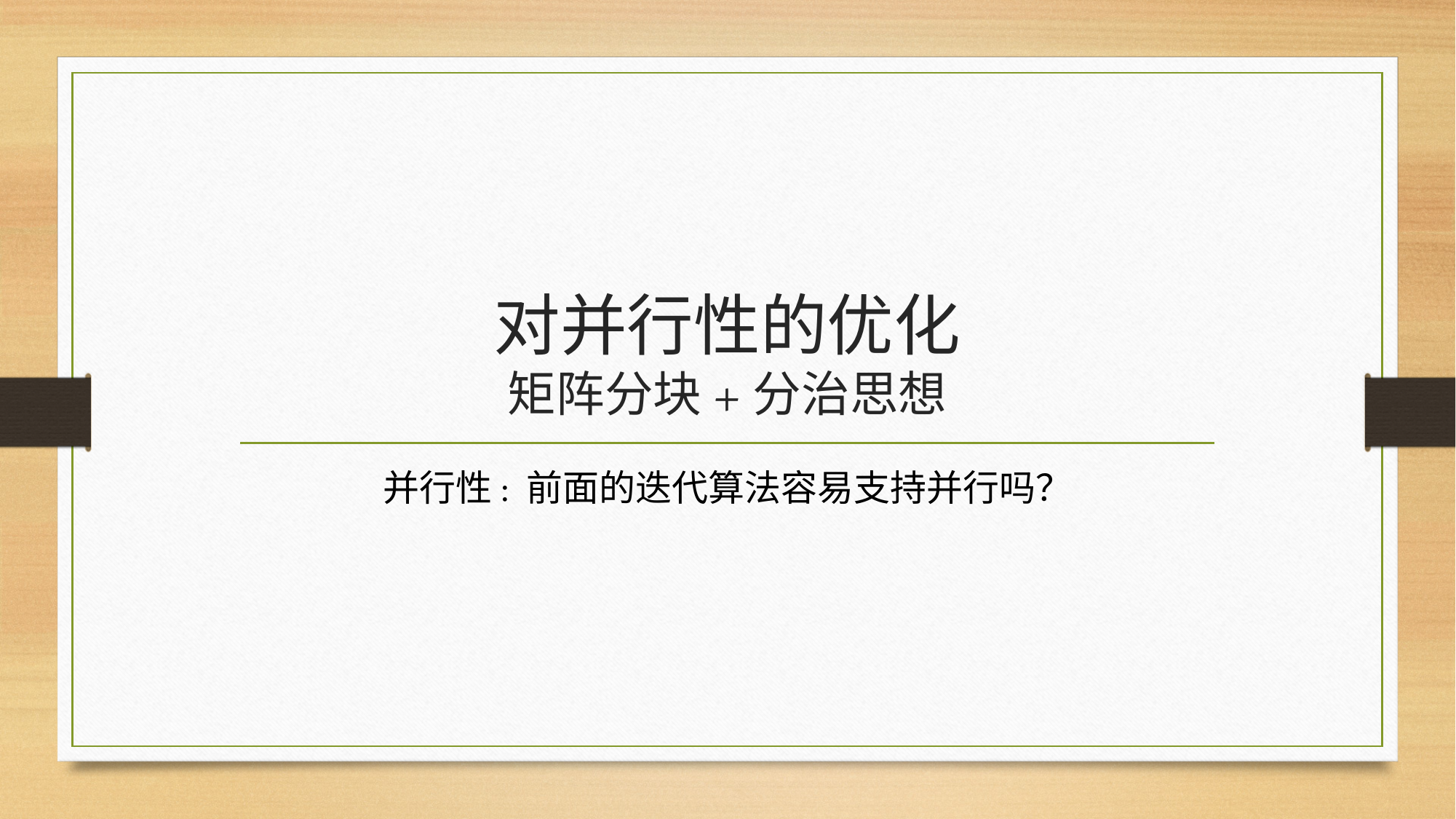

# 对并行性的优化 矩阵分块+分治思想
并行性: 前面的迭代算法容易支持并行吗？